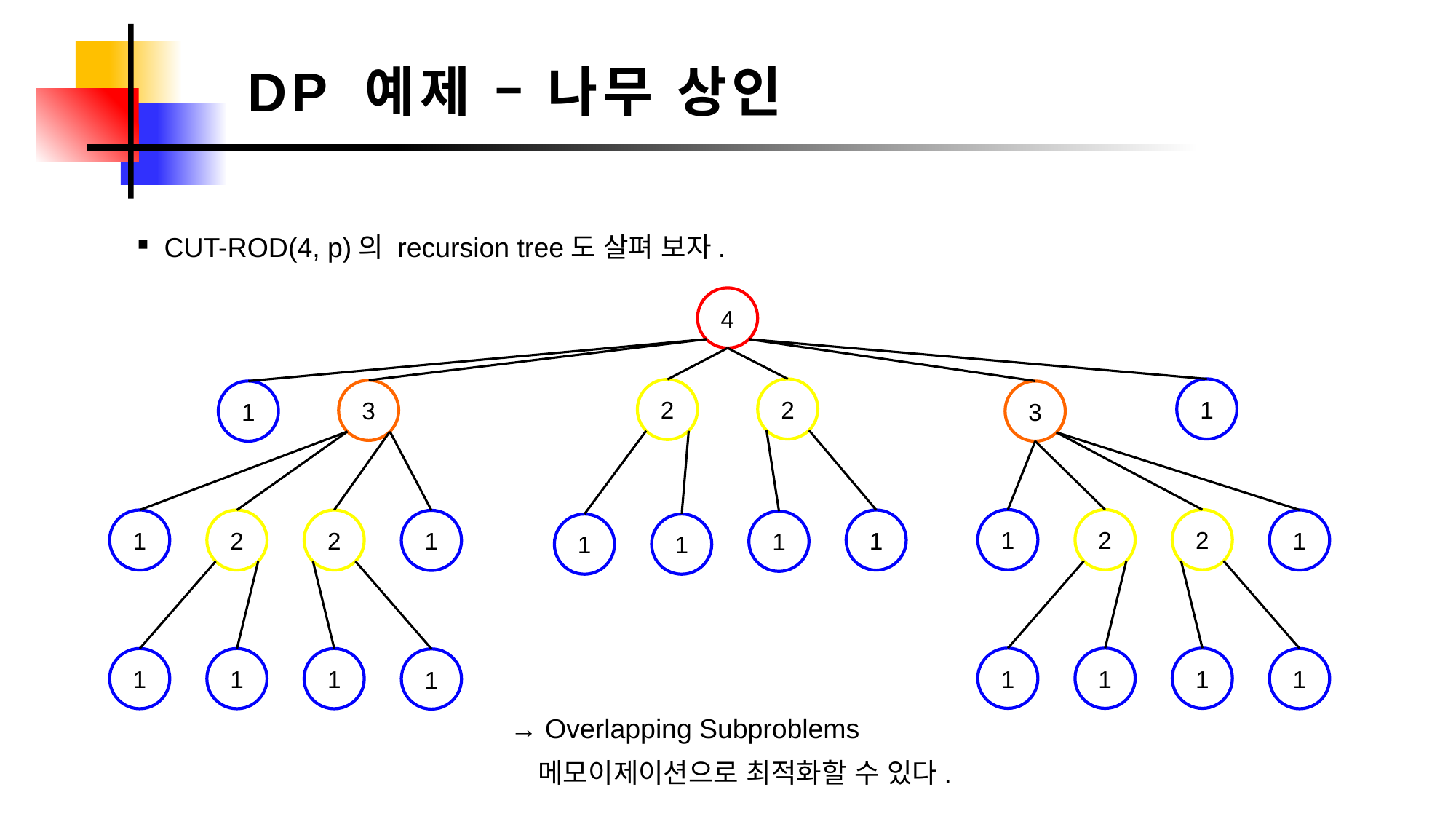

DP 예제 – 나무 상인
CUT-ROD(4, p)의 recursion tree도 살펴 보자.

4
2
1
2
3
1
3
1
2
2
1
2
2
1
1
1
1
1
1
1
1
1
1
1
1
1
1
→ Overlapping Subproblems
메모이제이션으로 최적화할 수 있다.